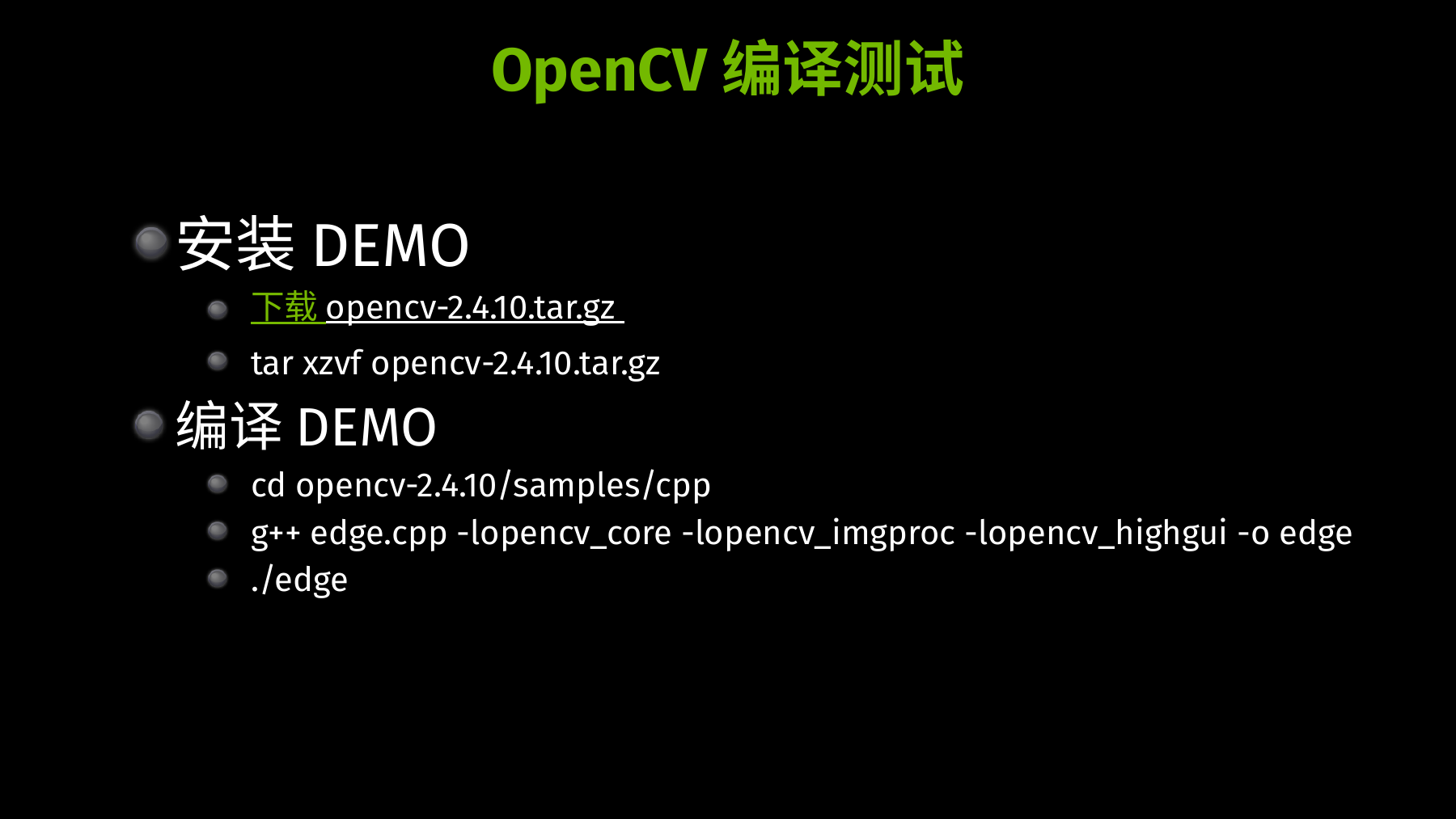

# OpenCV编译测试
安装DEMO
下载 opencv-2.4.10.tar.gz
tar xzvf opencv-2.4.10.tar.gz
编译DEMO
cd opencv-2.4.10/samples/cpp
g++ edge.cpp -lopencv_core -lopencv_imgproc -lopencv_highgui -o edge
./edge